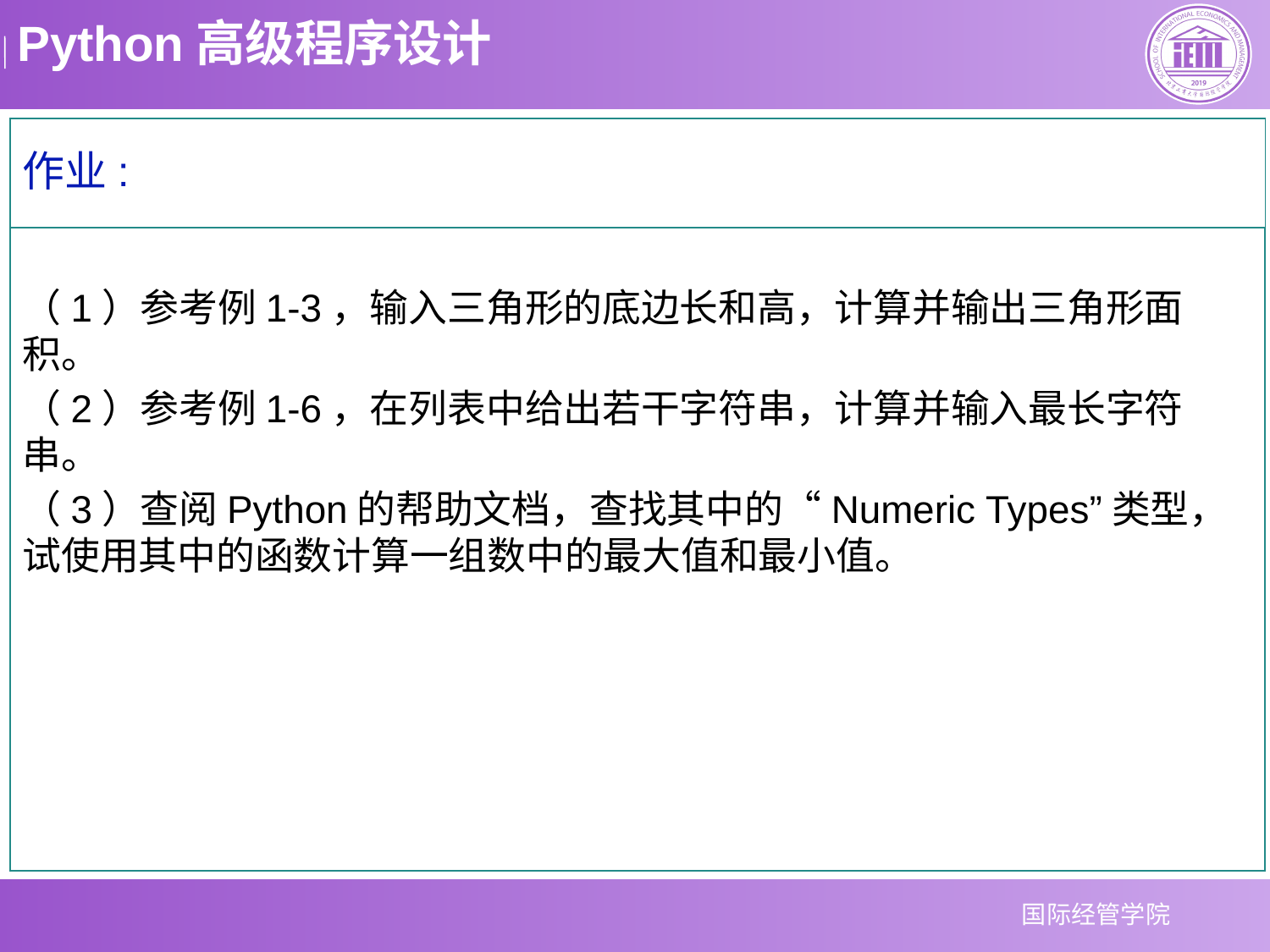

作业:

（1）参考例1-3，输入三角形的底边长和高，计算并输出三角形面积。
（2）参考例1-6，在列表中给出若干字符串，计算并输入最长字符串。
（3）查阅Python的帮助文档，查找其中的“Numeric Types”类型，试使用其中的函数计算一组数中的最大值和最小值。